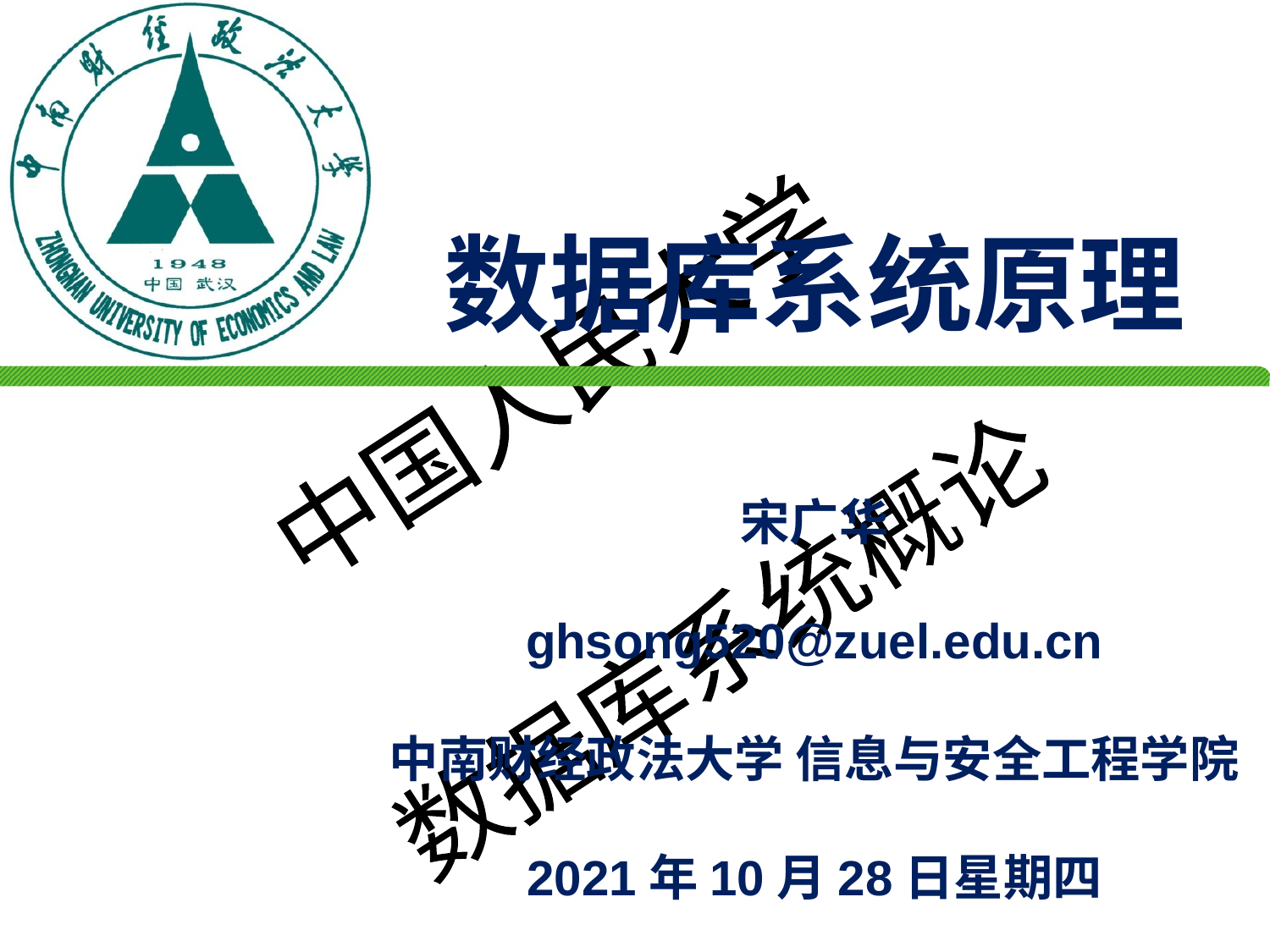

数据库系统原理
宋广华
ghsong520@zuel.edu.cn
中南财经政法大学 信息与安全工程学院
2021年10月28日星期四